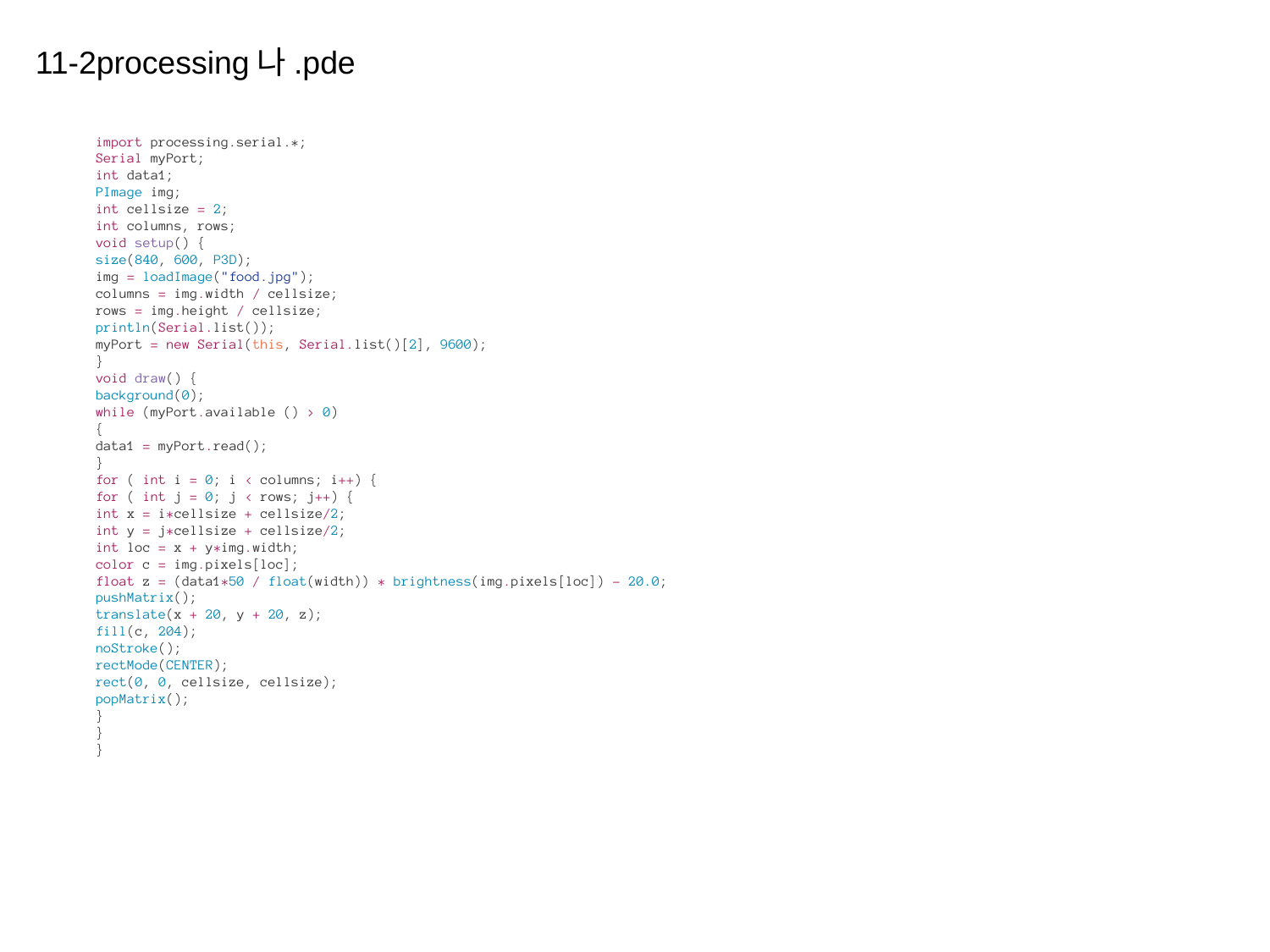

11-2processing나.pde
import processing.serial.*;
Serial myPort;
int data1;
PImage img;
int cellsize = 2;
int columns, rows;
void setup() {
size(840, 600, P3D);
img = loadImage("food.jpg");
columns = img.width / cellsize;
rows = img.height / cellsize;
println(Serial.list());
myPort = new Serial(this, Serial.list()[2], 9600);
}
void draw() {
background(0);
while (myPort.available () > 0)
{
data1 = myPort.read();
}
for ( int i = 0; i < columns; i++) {
for ( int j = 0; j < rows; j++) {
int x = i*cellsize + cellsize/2;
int y = j*cellsize + cellsize/2;
int loc = x + y*img.width;
color c = img.pixels[loc];
float z = (data1*50 / float(width)) * brightness(img.pixels[loc]) - 20.0;
pushMatrix();
translate(x + 20, y + 20, z);
fill(c, 204);
noStroke();
rectMode(CENTER);
rect(0, 0, cellsize, cellsize);
popMatrix();
}
}
}